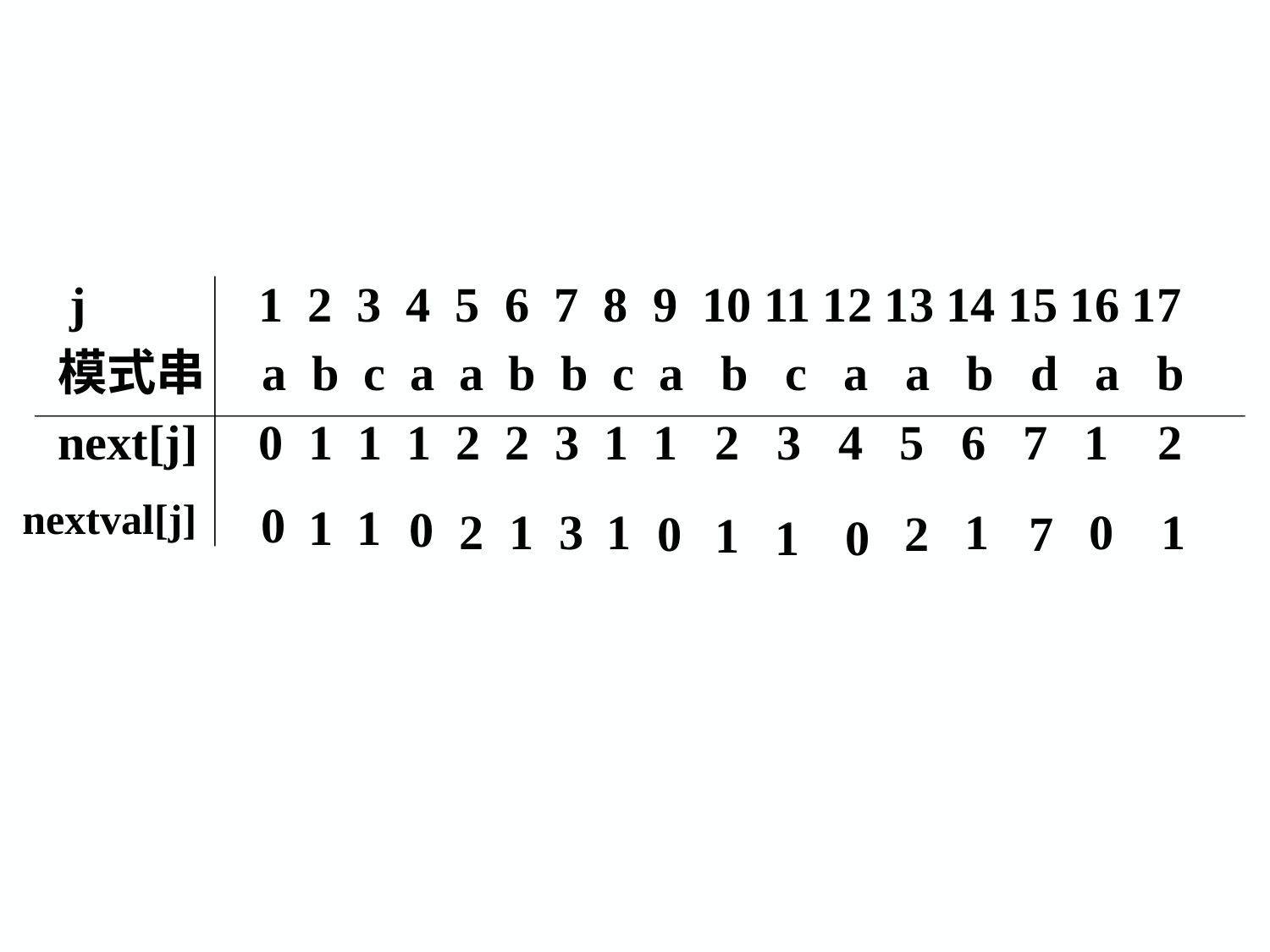

j              1  2  3  4  5  6  7  8  9  10 11 12 13 14 15 16 17
模式串    a  b  c  a  a  b  b  c  a   b   c   a   a   b   d   a   b
next[j]     0  1  1  1  2  2  3  1  1   2   3   4   5   6   7   1    2

nextval[j]
0
1
1
0
2
1
3
1
1
0
1
0
2
7
1
1
0